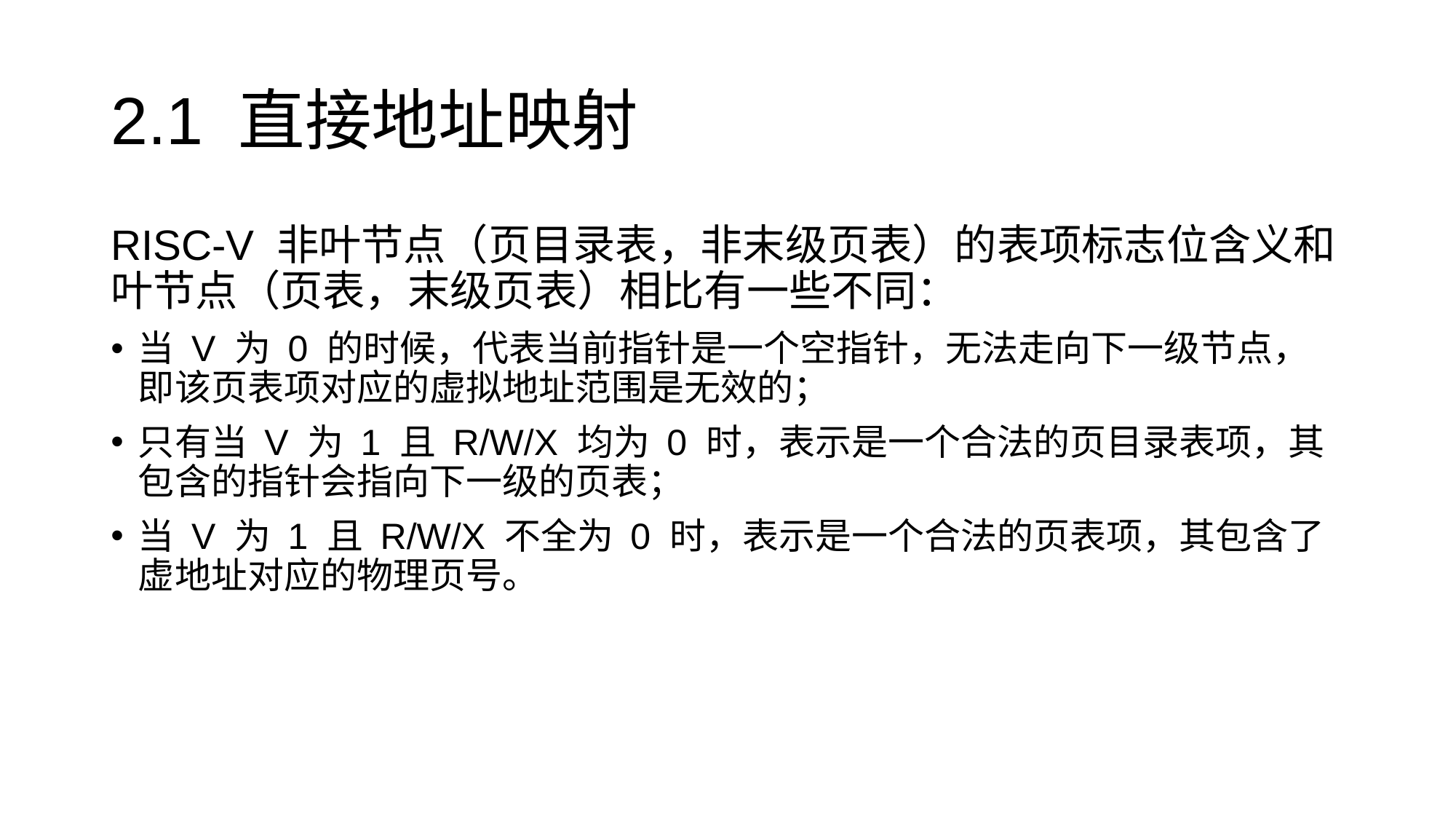

# 2.1 直接地址映射
RISC-V 非叶节点（页目录表，非末级页表）的表项标志位含义和叶节点（页表，末级页表）相比有一些不同：
当 V 为 0 的时候，代表当前指针是一个空指针，无法走向下一级节点，即该页表项对应的虚拟地址范围是无效的；
只有当 V 为 1 且 R/W/X 均为 0 时，表示是一个合法的页目录表项，其包含的指针会指向下一级的页表；
当 V 为 1 且 R/W/X 不全为 0 时，表示是一个合法的页表项，其包含了虚地址对应的物理页号。